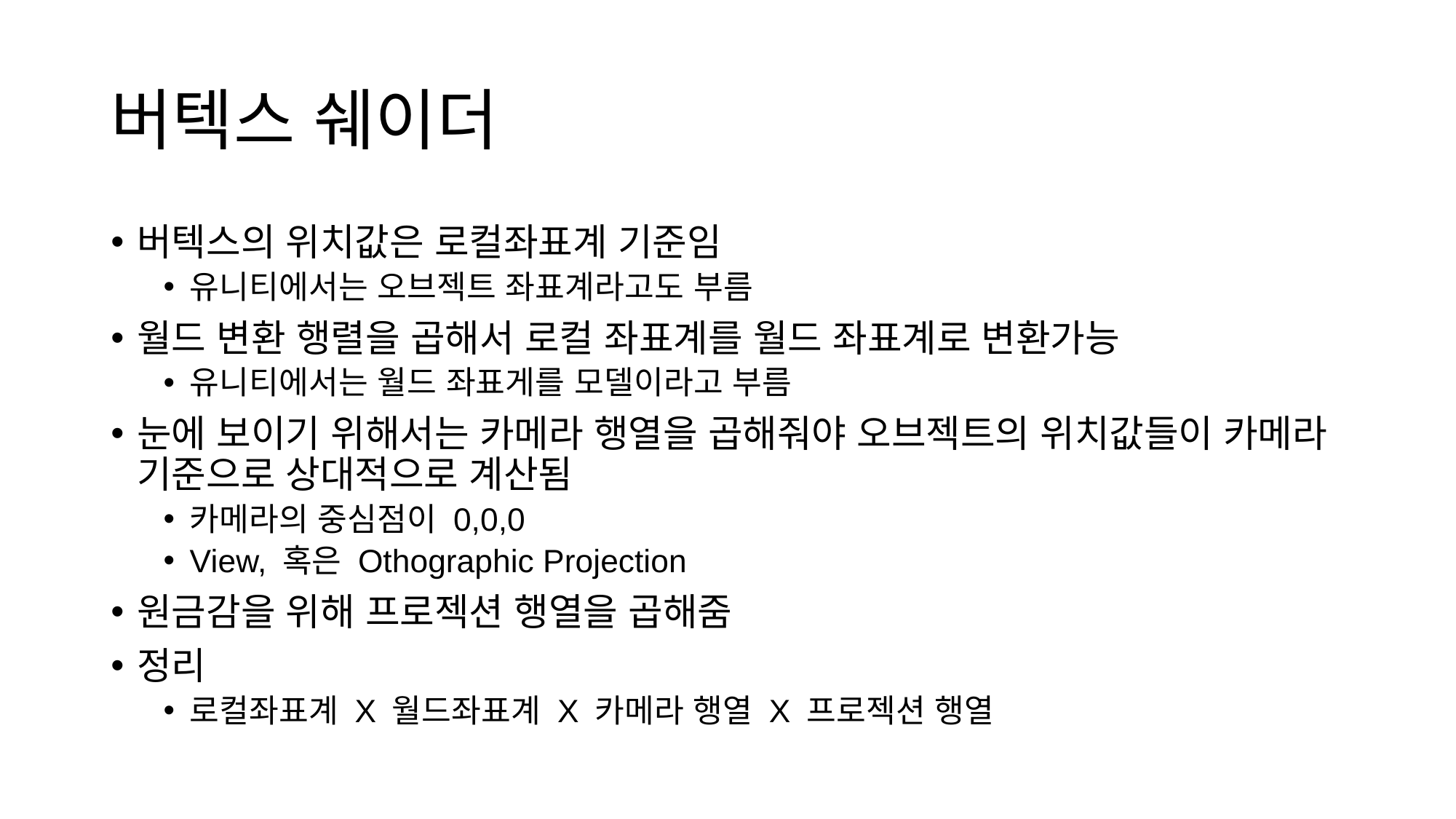

# 버텍스 쉐이더
버텍스의 위치값은 로컬좌표계 기준임
유니티에서는 오브젝트 좌표계라고도 부름
월드 변환 행렬을 곱해서 로컬 좌표계를 월드 좌표계로 변환가능
유니티에서는 월드 좌표게를 모델이라고 부름
눈에 보이기 위해서는 카메라 행열을 곱해줘야 오브젝트의 위치값들이 카메라 기준으로 상대적으로 계산됨
카메라의 중심점이 0,0,0
View, 혹은 Othographic Projection
원금감을 위해 프로젝션 행열을 곱해줌
정리
로컬좌표계 X 월드좌표계 X 카메라 행열 X 프로젝션 행열